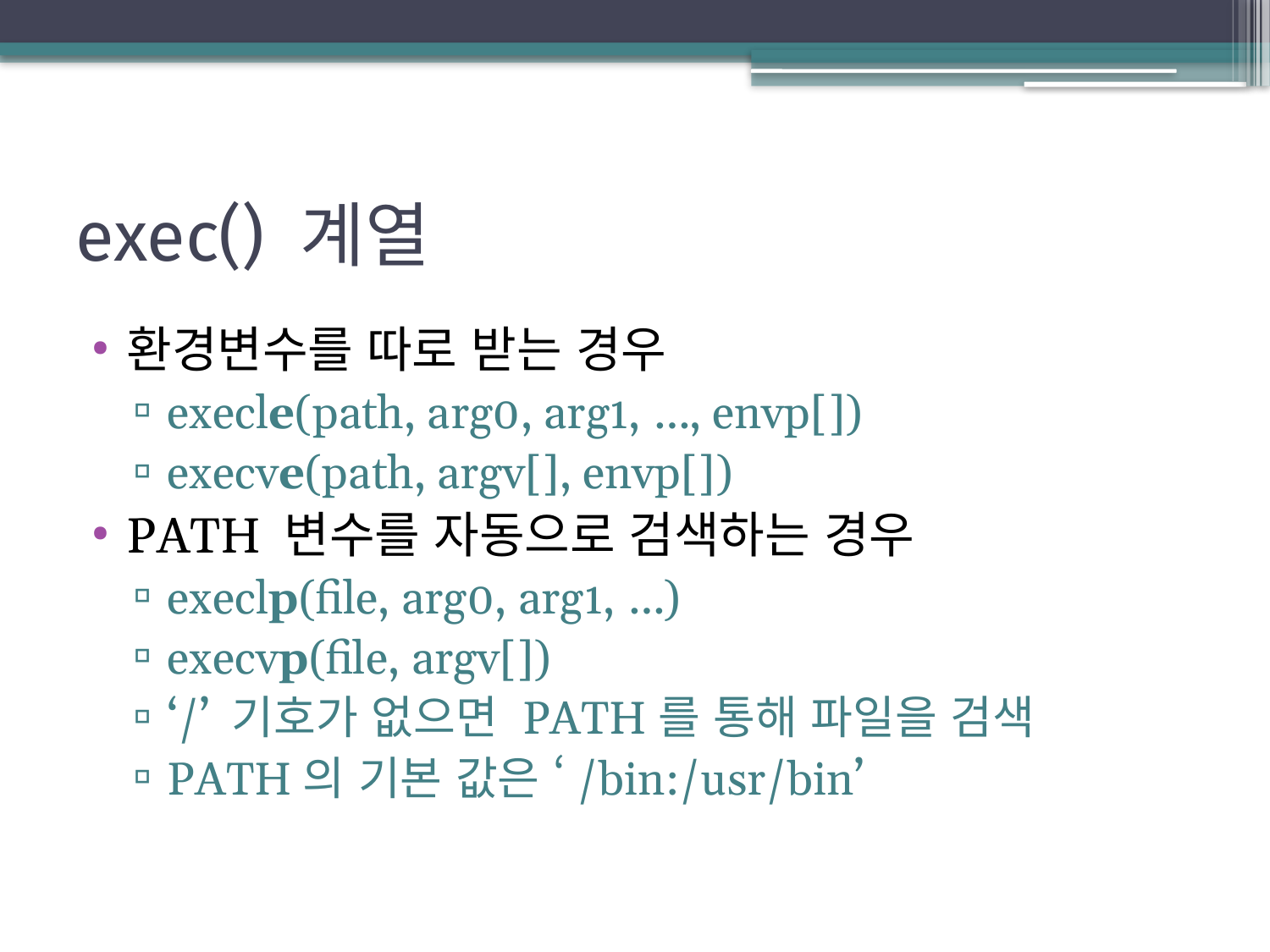

# exec() 계열
환경변수를 따로 받는 경우
execle(path, arg0, arg1, …, envp[])
execve(path, argv[], envp[])
PATH 변수를 자동으로 검색하는 경우
execlp(file, arg0, arg1, …)
execvp(file, argv[])
‘/’ 기호가 없으면 PATH를 통해 파일을 검색
PATH의 기본 값은 ‘/bin:/usr/bin’